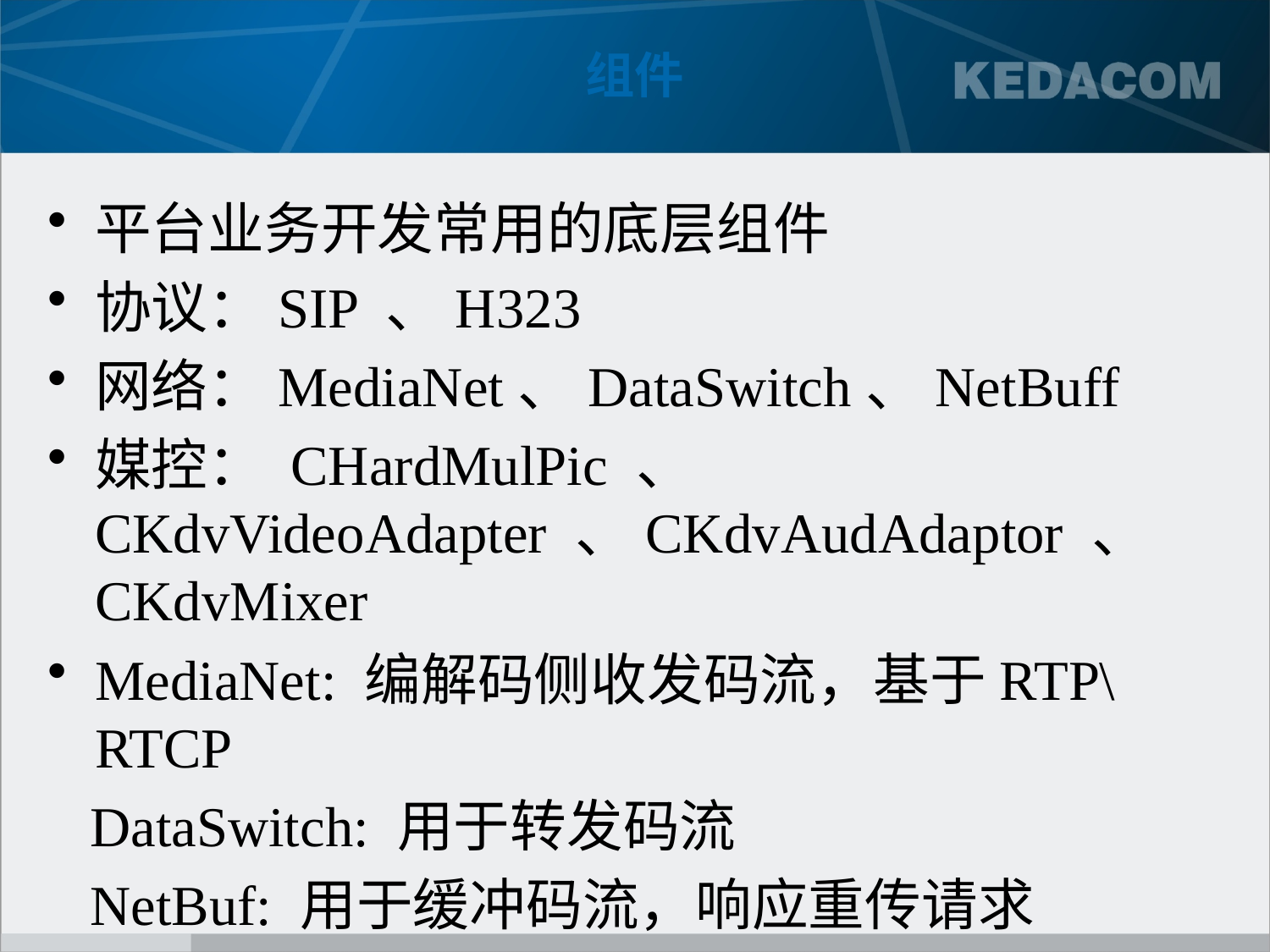

# 组件
平台业务开发常用的底层组件
协议：SIP 、H323
网络：MediaNet、DataSwitch、NetBuff
媒控： CHardMulPic 、 CKdvVideoAdapter 、CKdvAudAdaptor 、 CKdvMixer
MediaNet: 编解码侧收发码流，基于RTP\RTCP
   DataSwitch: 用于转发码流
   NetBuf: 用于缓冲码流，响应重传请求